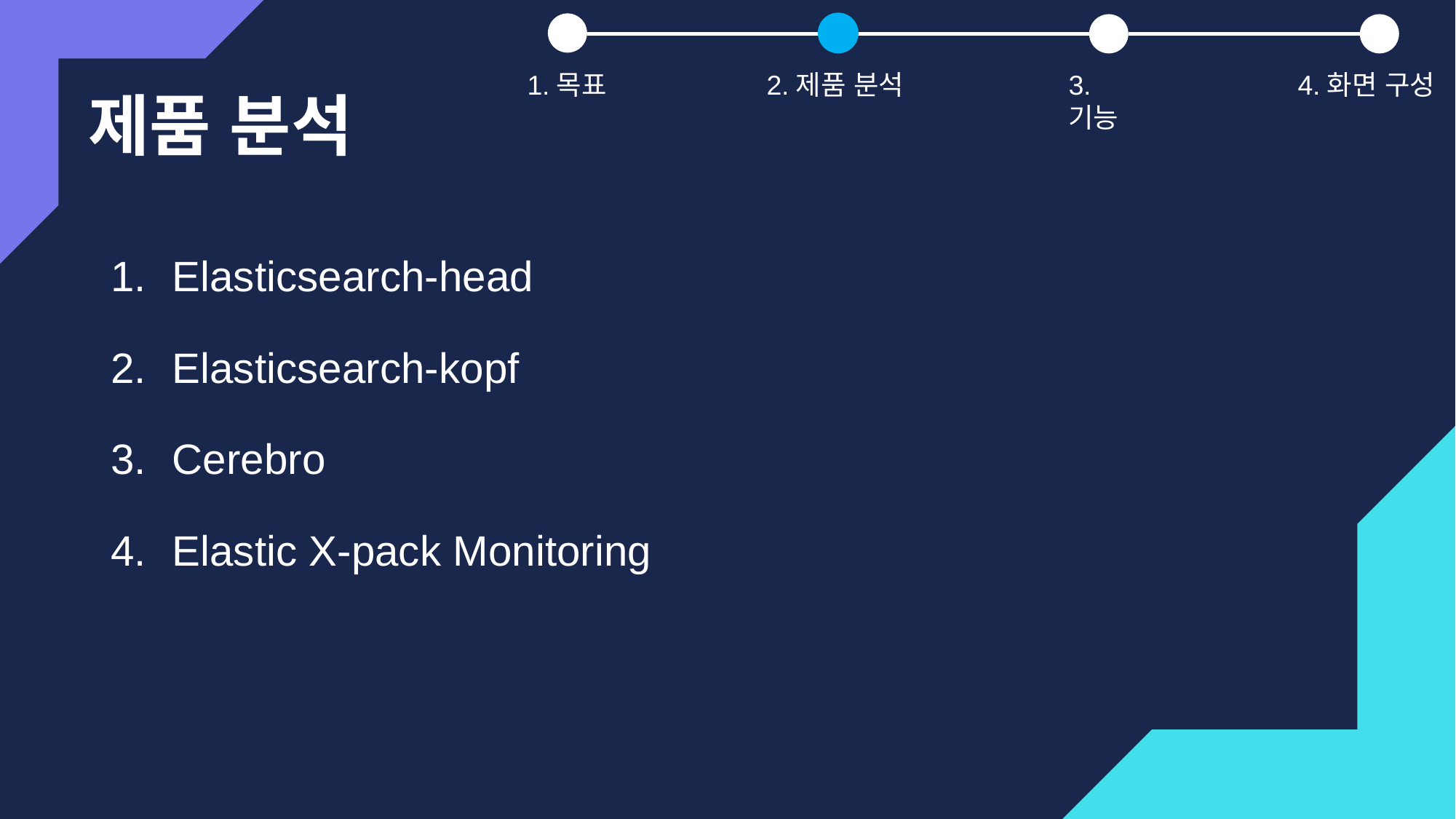

# 제품 분석
1.목표
2.제품 분석
3.기능
4.화면 구성
Elasticsearch-head
Elasticsearch-kopf
Cerebro
Elastic X-pack Monitoring